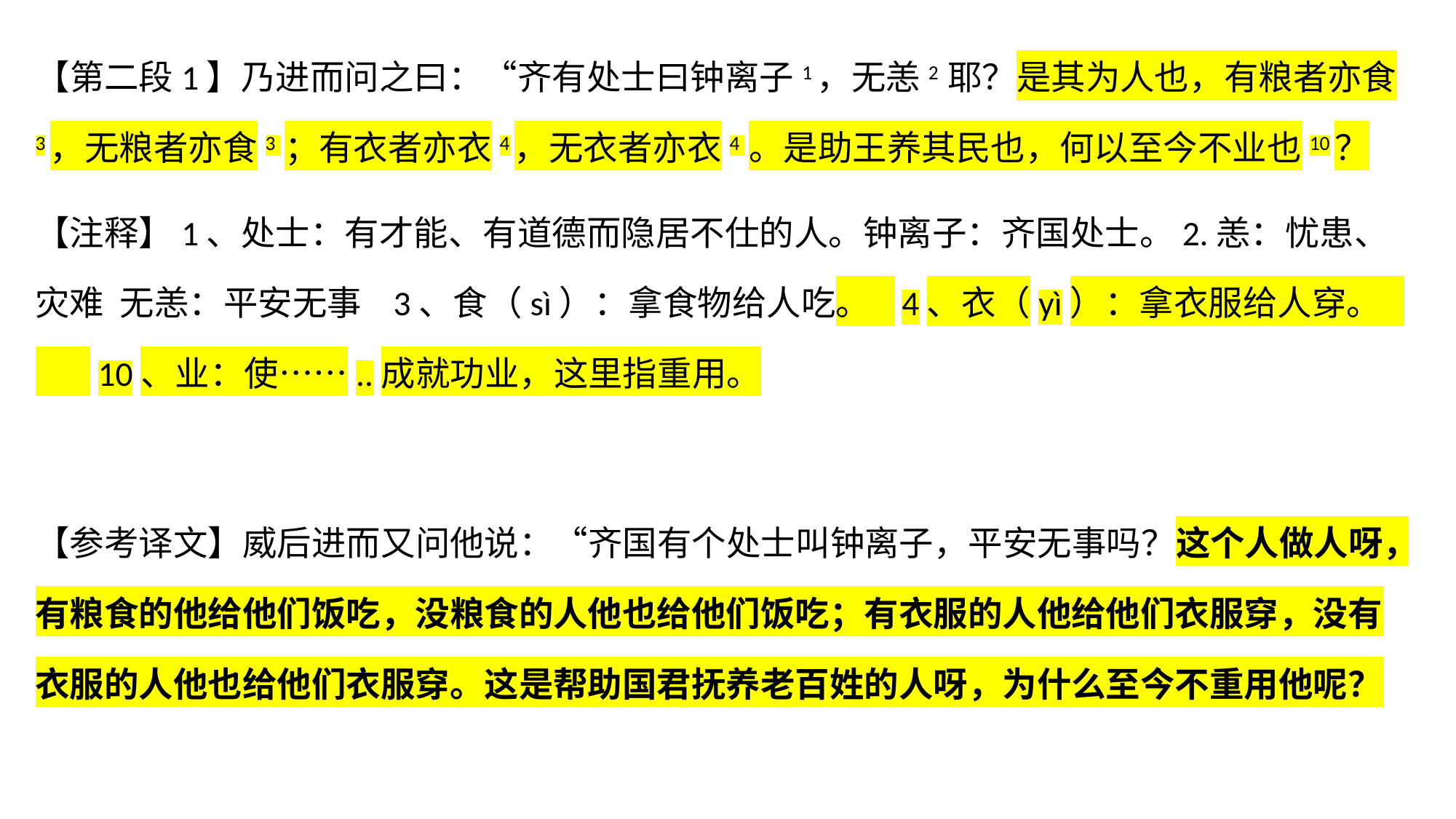

【第二段1】乃进而问之曰：“齐有处士曰钟离子1，无恙2 耶？是其为人也，有粮者亦食3，无粮者亦食3 ；有衣者亦衣4，无衣者亦衣4 。是助王养其民也，何以至今不业也10？
【注释】1、处士：有才能、有道德而隐居不仕的人。钟离子：齐国处士。2.恙：忧患、灾难  无恙：平安无事   3、食（sì）：拿食物给人吃。   4、衣（yì）：拿衣服给人穿。           10、业：使……..成就功业，这里指重用。

【参考译文】威后进而又问他说：“齐国有个处士叫钟离子，平安无事吗？这个人做人呀，有粮食的他给他们饭吃，没粮食的人他也给他们饭吃；有衣服的人他给他们衣服穿，没有衣服的人他也给他们衣服穿。这是帮助国君抚养老百姓的人呀，为什么至今不重用他呢？